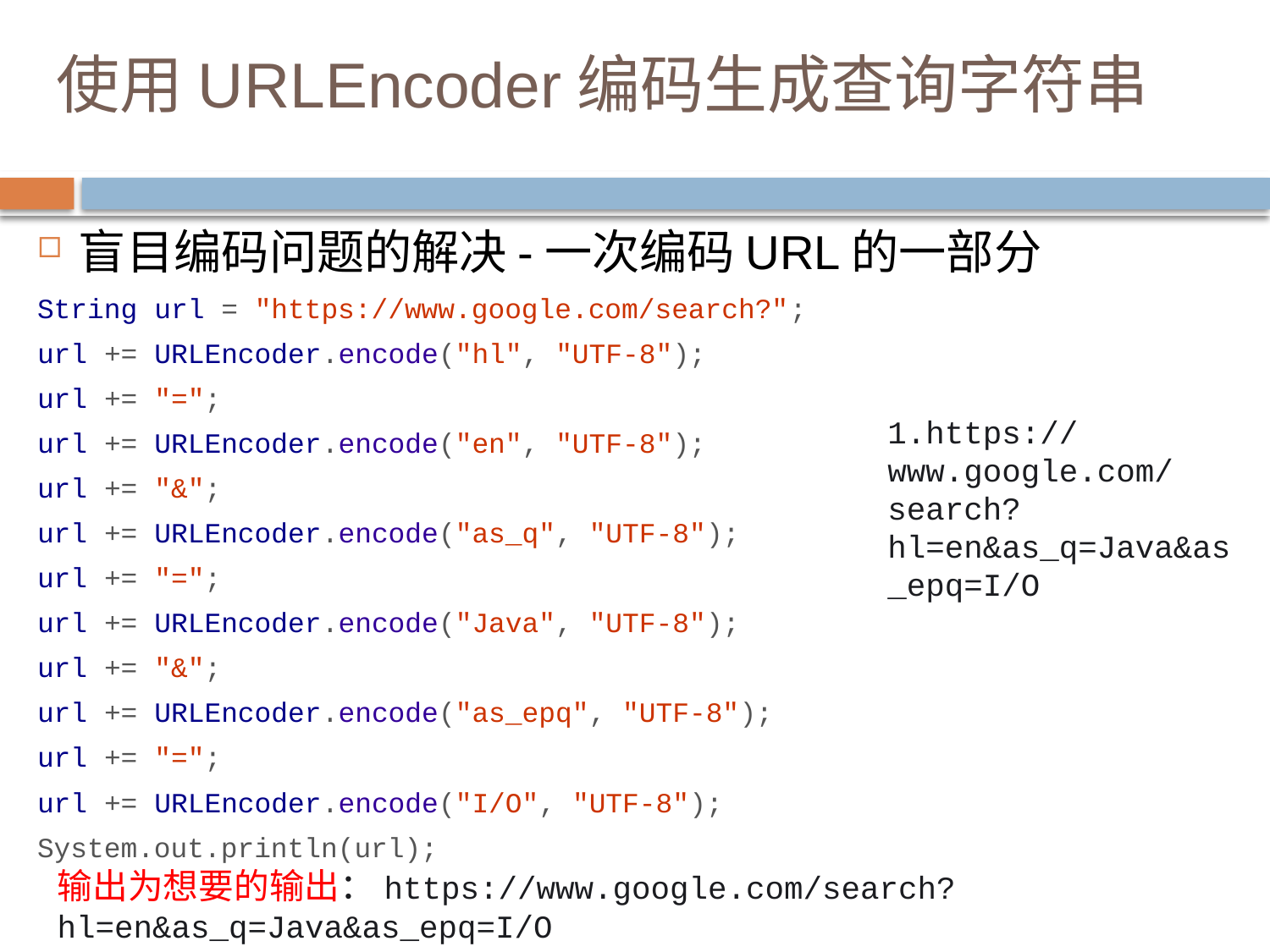

# 使用URLEncoder编码生成查询字符串

盲目编码问题的解决-一次编码URL的一部分
String url = "https://www.google.com/search?";
url += URLEncoder.encode("hl", "UTF-8");
url += "=";
url += URLEncoder.encode("en", "UTF-8");
url += "&";
url += URLEncoder.encode("as_q", "UTF-8");
url += "=";
url += URLEncoder.encode("Java", "UTF-8");
url += "&";
url += URLEncoder.encode("as_epq", "UTF-8");
url += "=";
url += URLEncoder.encode("I/O", "UTF-8");
System.out.println(url);

1.https://www.google.com/search?hl=en&as_q=Java&as_epq=I/O
输出为想要的输出：https://www.google.com/search?hl=en&as_q=Java&as_epq=I/O